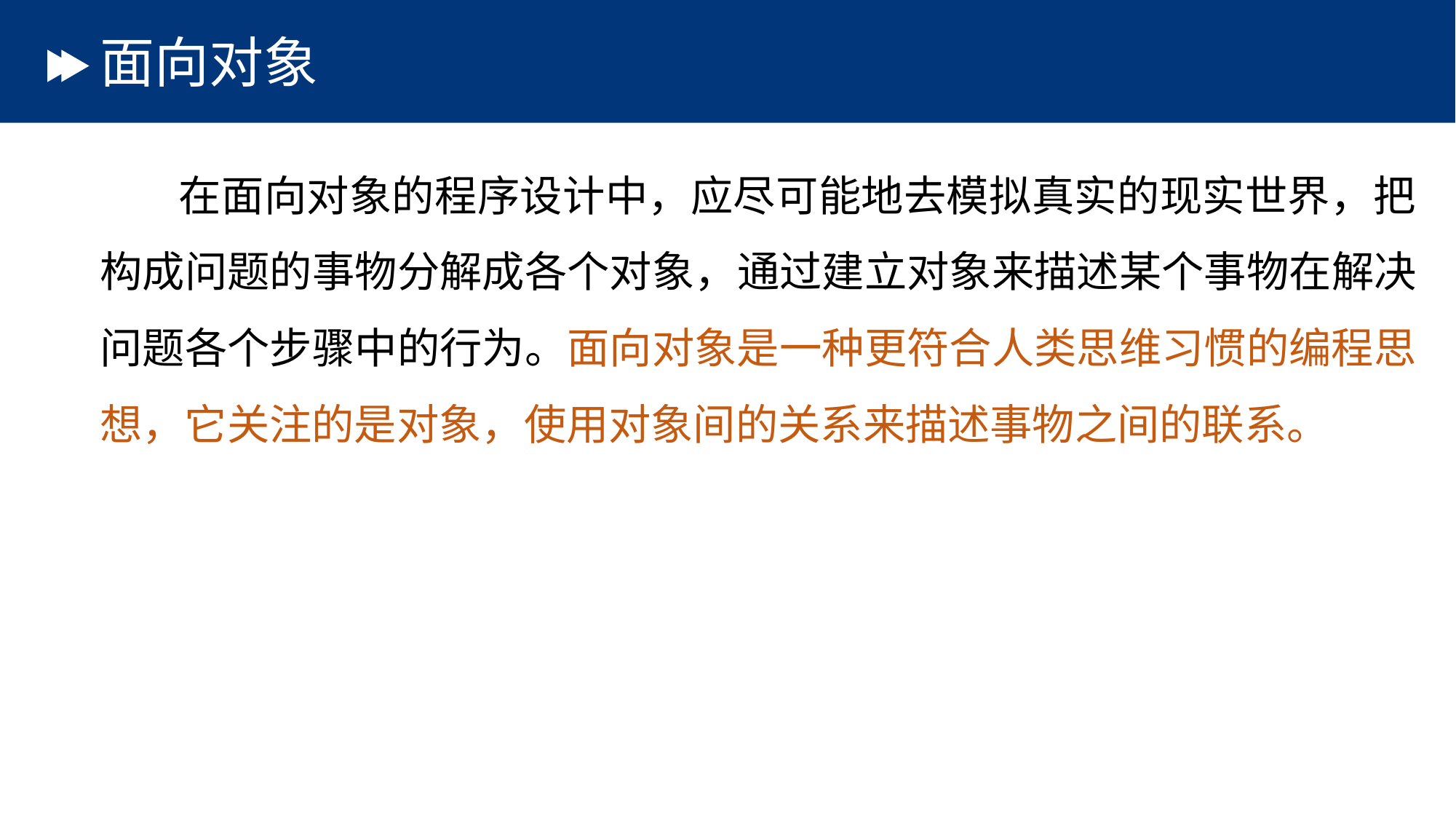

# 面向对象
       在面向对象的程序设计中，应尽可能地去模拟真实的现实世界，把构成问题的事物分解成各个对象，通过建立对象来描述某个事物在解决问题各个步骤中的行为。面向对象是一种更符合人类思维习惯的编程思想，它关注的是对象，使用对象间的关系来描述事物之间的联系。